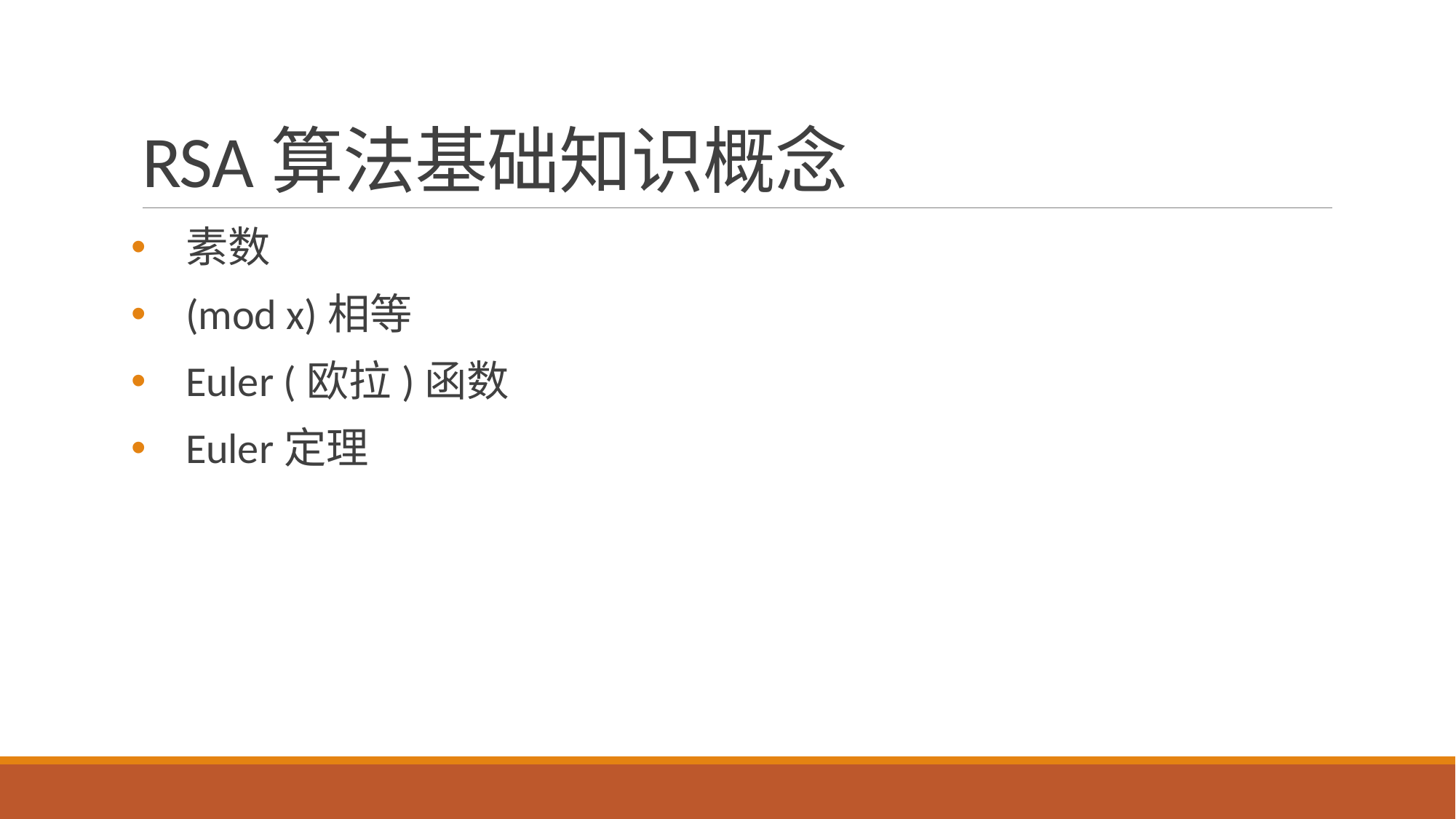

# RSA算法基础知识概念
素数
(mod x)相等
Euler (欧拉)函数
Euler定理
61